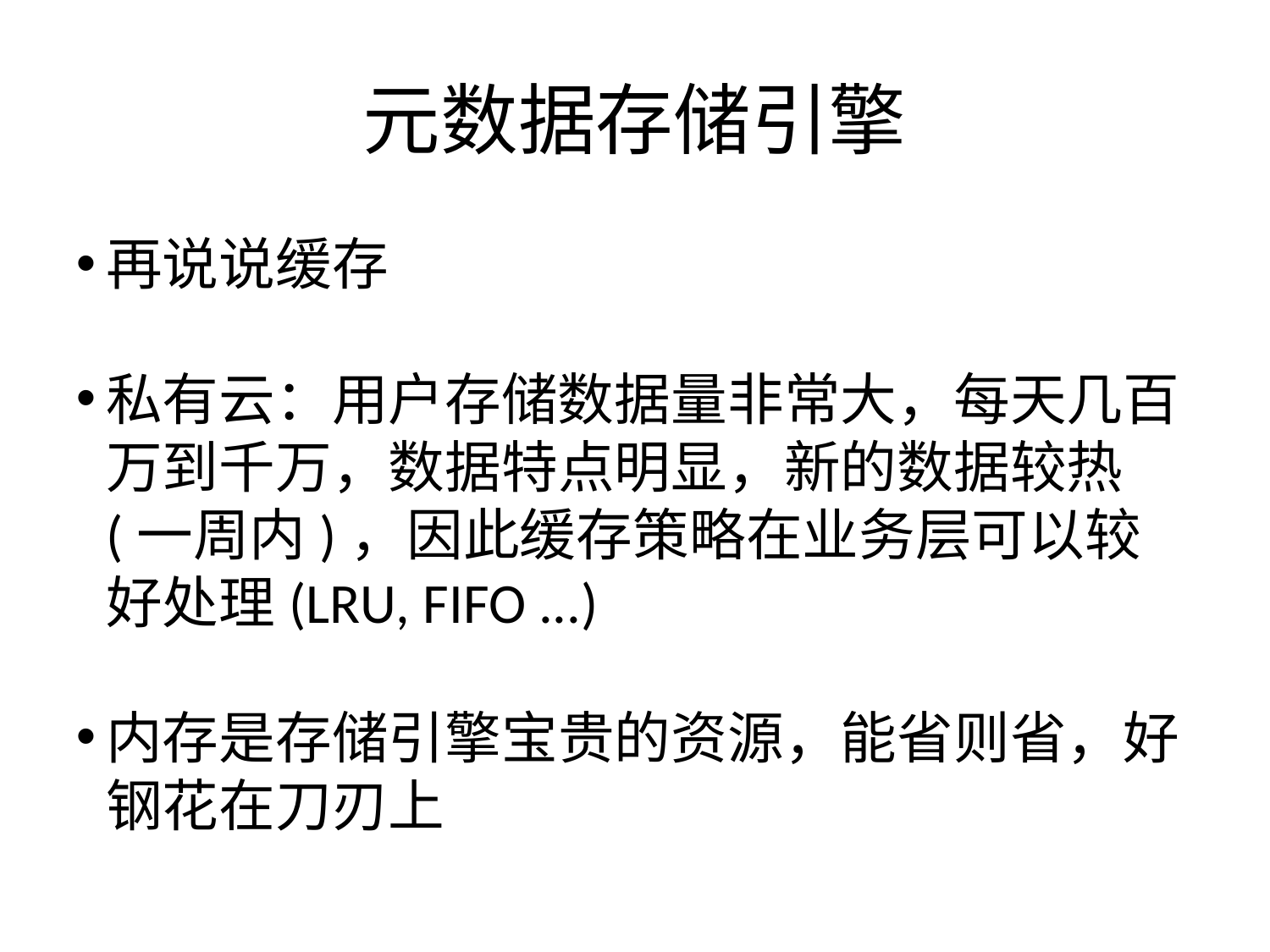

元数据存储引擎
再说说缓存

私有云：用户存储数据量非常大，每天几百万到千万，数据特点明显，新的数据较热(一周内)，因此缓存策略在业务层可以较好处理(LRU, FIFO ...)

内存是存储引擎宝贵的资源，能省则省，好钢花在刀刃上